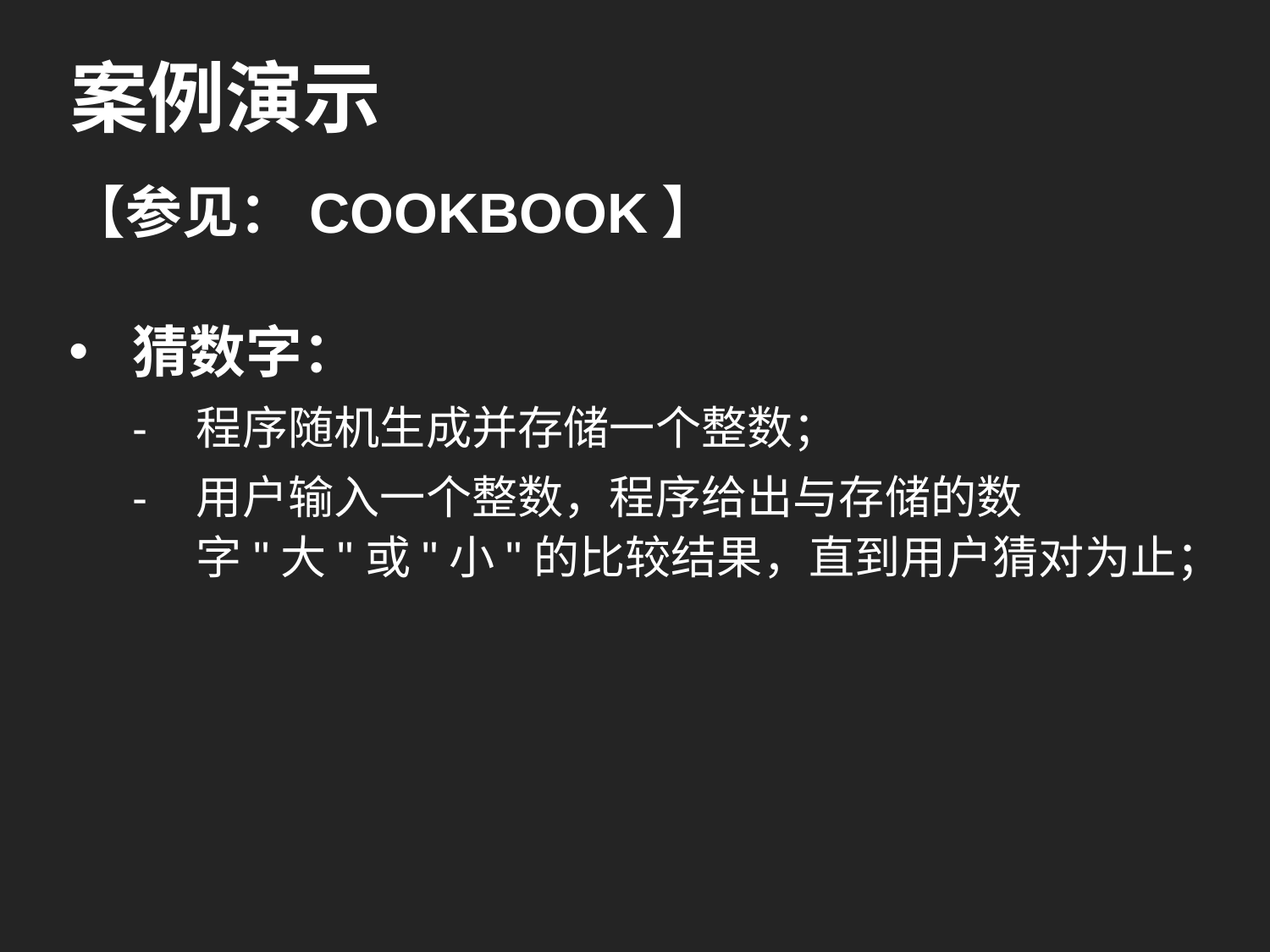

# 案例演示
【参见：COOKBOOK】

猜数字：
- 	程序随机生成并存储一个整数；
- 	用户输入一个整数，程序给出与存储的数字"大"或"小"的比较结果，直到用户猜对为止；